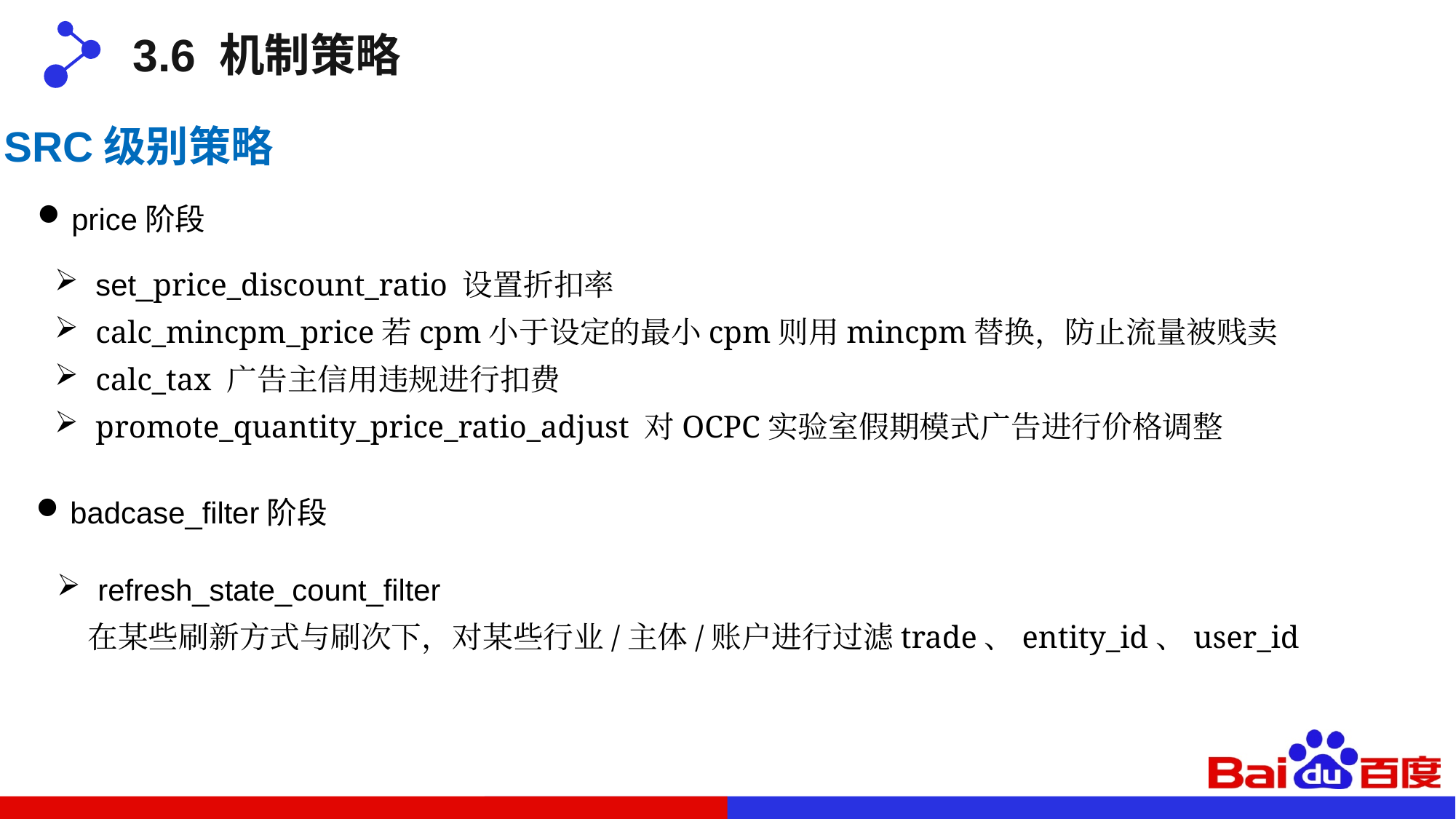

3.6 机制策略
SRC级别策略
price阶段
set_price_discount_ratio 设置折扣率
calc_mincpm_price若cpm小于设定的最小cpm则用mincpm替换，防止流量被贱卖
calc_tax 广告主信用违规进行扣费
promote_quantity_price_ratio_adjust 对OCPC实验室假期模式广告进行价格调整
badcase_filter阶段
refresh_state_count_filter
   在某些刷新方式与刷次下，对某些行业/主体/账户进行过滤trade、entity_id、user_id